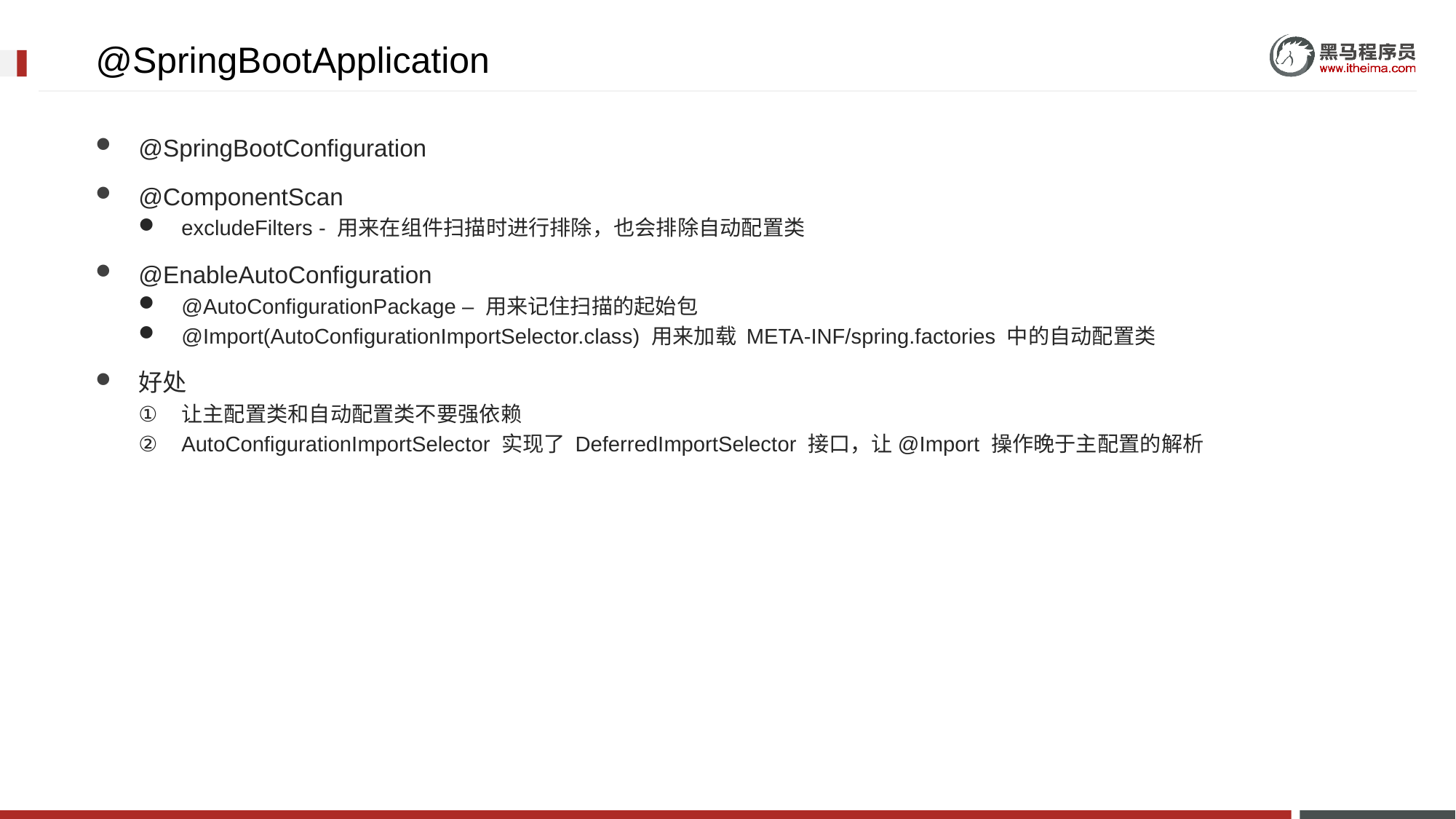

# @SpringBootApplication
@SpringBootConfiguration
@ComponentScan
excludeFilters - 用来在组件扫描时进行排除，也会排除自动配置类
@EnableAutoConfiguration
@AutoConfigurationPackage – 用来记住扫描的起始包
@Import(AutoConfigurationImportSelector.class) 用来加载 META-INF/spring.factories 中的自动配置类
好处
让主配置类和自动配置类不要强依赖
AutoConfigurationImportSelector 实现了 DeferredImportSelector 接口，让@Import 操作晚于主配置的解析